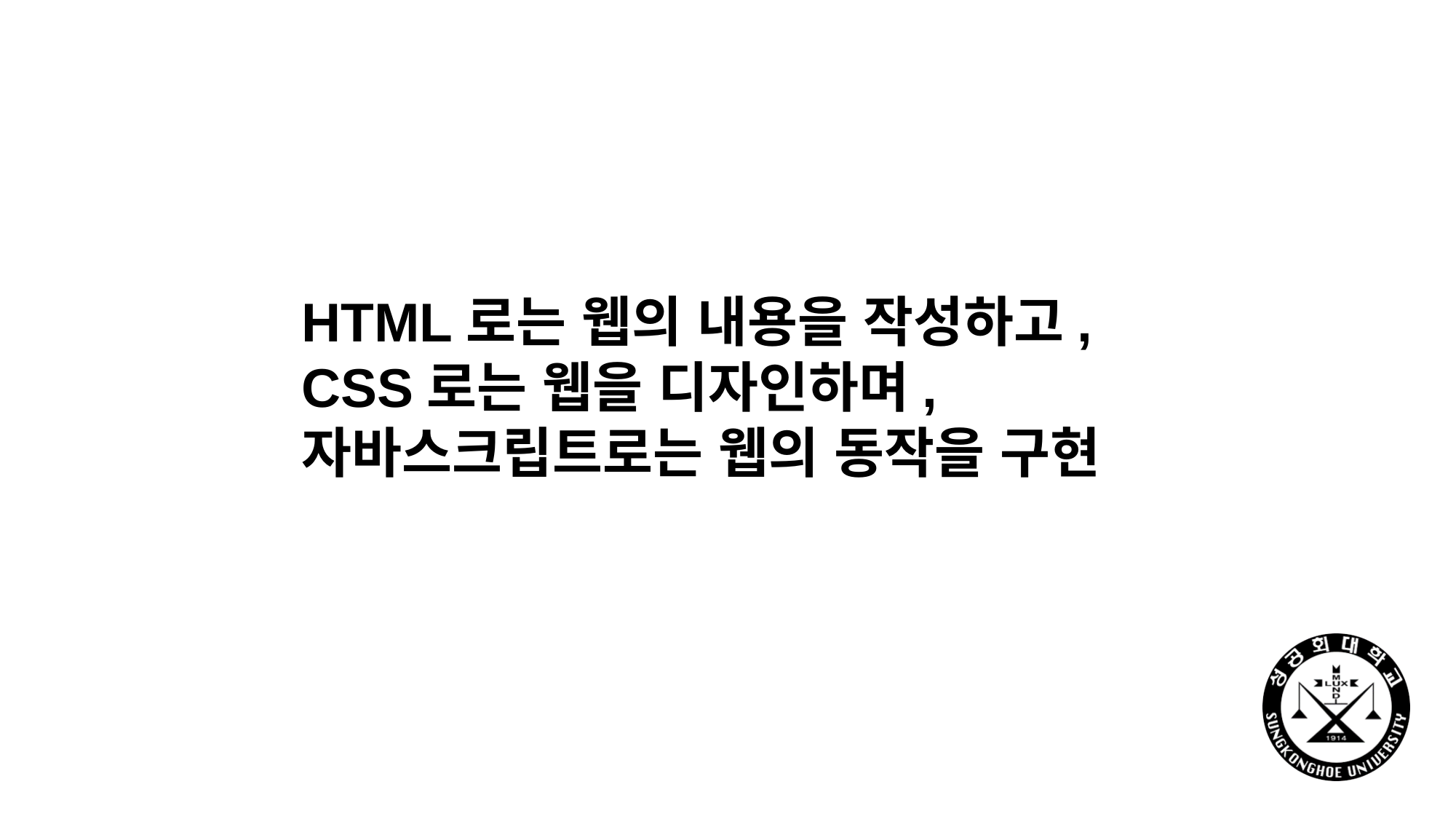

HTML로는 웹의 내용을 작성하고,
CSS로는 웹을 디자인하며,
자바스크립트로는 웹의 동작을 구현